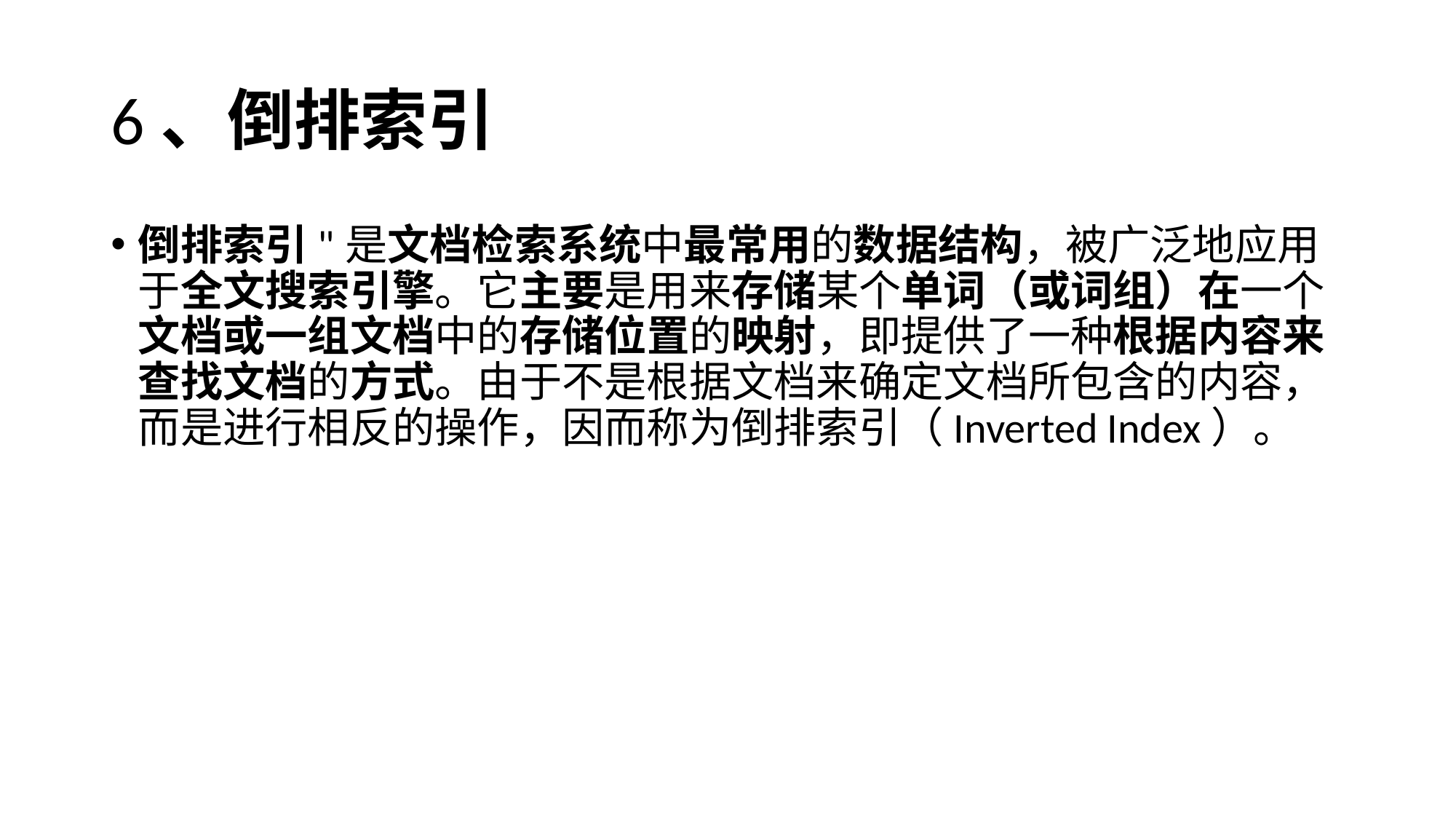

# 6、倒排索引
倒排索引"是文档检索系统中最常用的数据结构，被广泛地应用于全文搜索引擎。它主要是用来存储某个单词（或词组）在一个文档或一组文档中的存储位置的映射，即提供了一种根据内容来查找文档的方式。由于不是根据文档来确定文档所包含的内容，而是进行相反的操作，因而称为倒排索引（Inverted Index）。